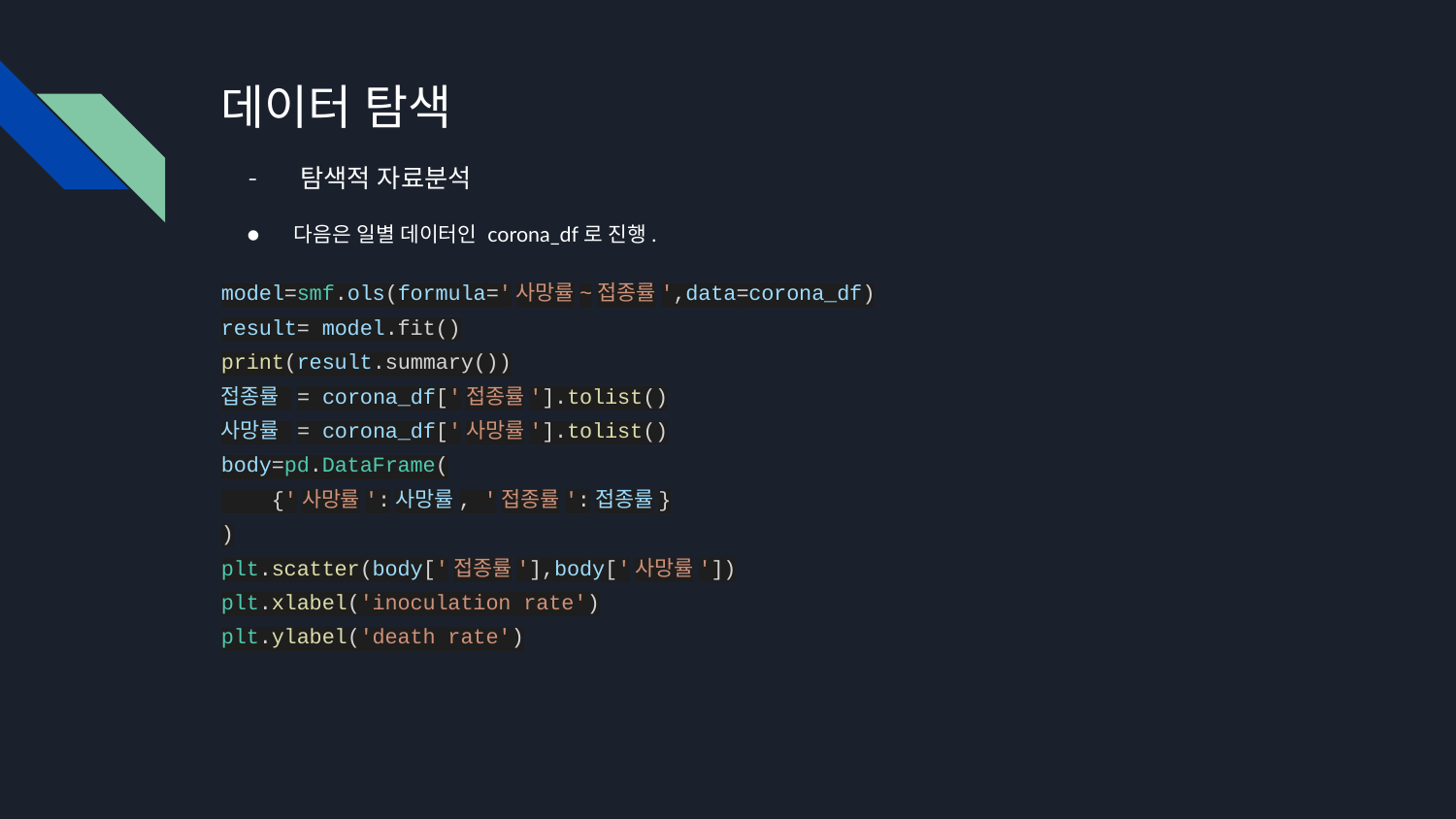

# 데이터 탐색

탐색적 자료분석
다음은 일별 데이터인 corona_df로 진행.
model=smf.ols(formula='사망률~접종률',data=corona_df)
result= model.fit()
print(result.summary())
접종률 = corona_df['접종률'].tolist()
사망률 = corona_df['사망률'].tolist()
body=pd.DataFrame(
    {'사망률':사망률, '접종률':접종률}
)
plt.scatter(body['접종률'],body['사망률'])
plt.xlabel('inoculation rate')
plt.ylabel('death rate')